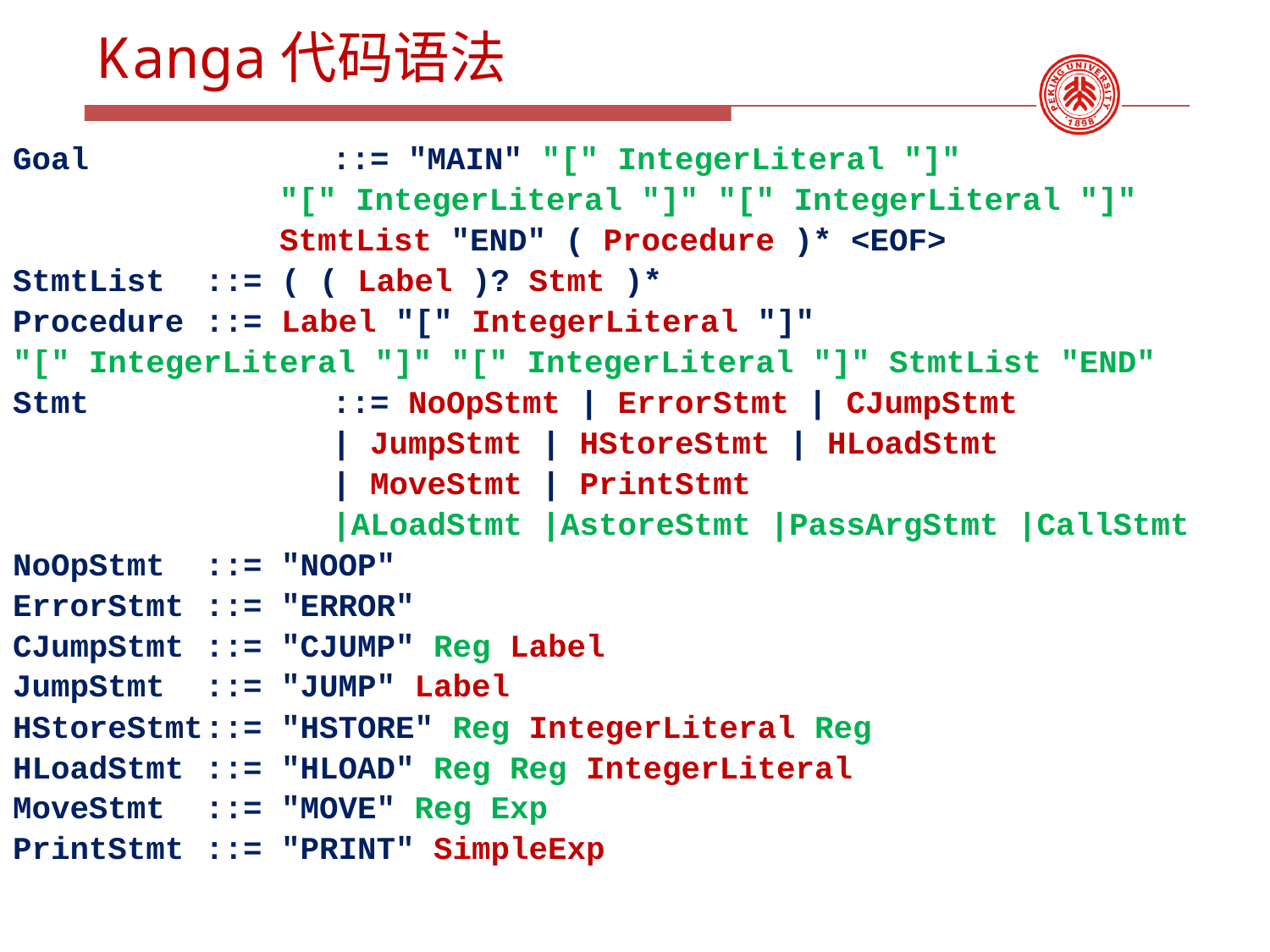

# Kanga代码语法
Goal		::= "MAIN" "[" IntegerLiteral "]"
              "[" IntegerLiteral "]" "[" IntegerLiteral "]"
              StmtList "END" ( Procedure )* <EOF>
StmtList  	::= ( ( Label )? Stmt )*
Procedure	::= Label "[" IntegerLiteral "]"
"[" IntegerLiteral "]" "[" IntegerLiteral "]" StmtList "END"
Stmt		::= NoOpStmt | ErrorStmt | CJumpStmt
			| JumpStmt | HStoreStmt | HLoadStmt
			| MoveStmt | PrintStmt
			|ALoadStmt |AstoreStmt |PassArgStmt |CallStmt
NoOpStmt	::= "NOOP"
ErrorStmt	::= "ERROR"
CJumpStmt	::= "CJUMP" Reg Label
JumpStmt	::= "JUMP" Label
HStoreStmt	::= "HSTORE" Reg IntegerLiteral Reg
HLoadStmt	::= "HLOAD" Reg Reg IntegerLiteral
MoveStmt	::= "MOVE" Reg Exp
PrintStmt	::= "PRINT" SimpleExp